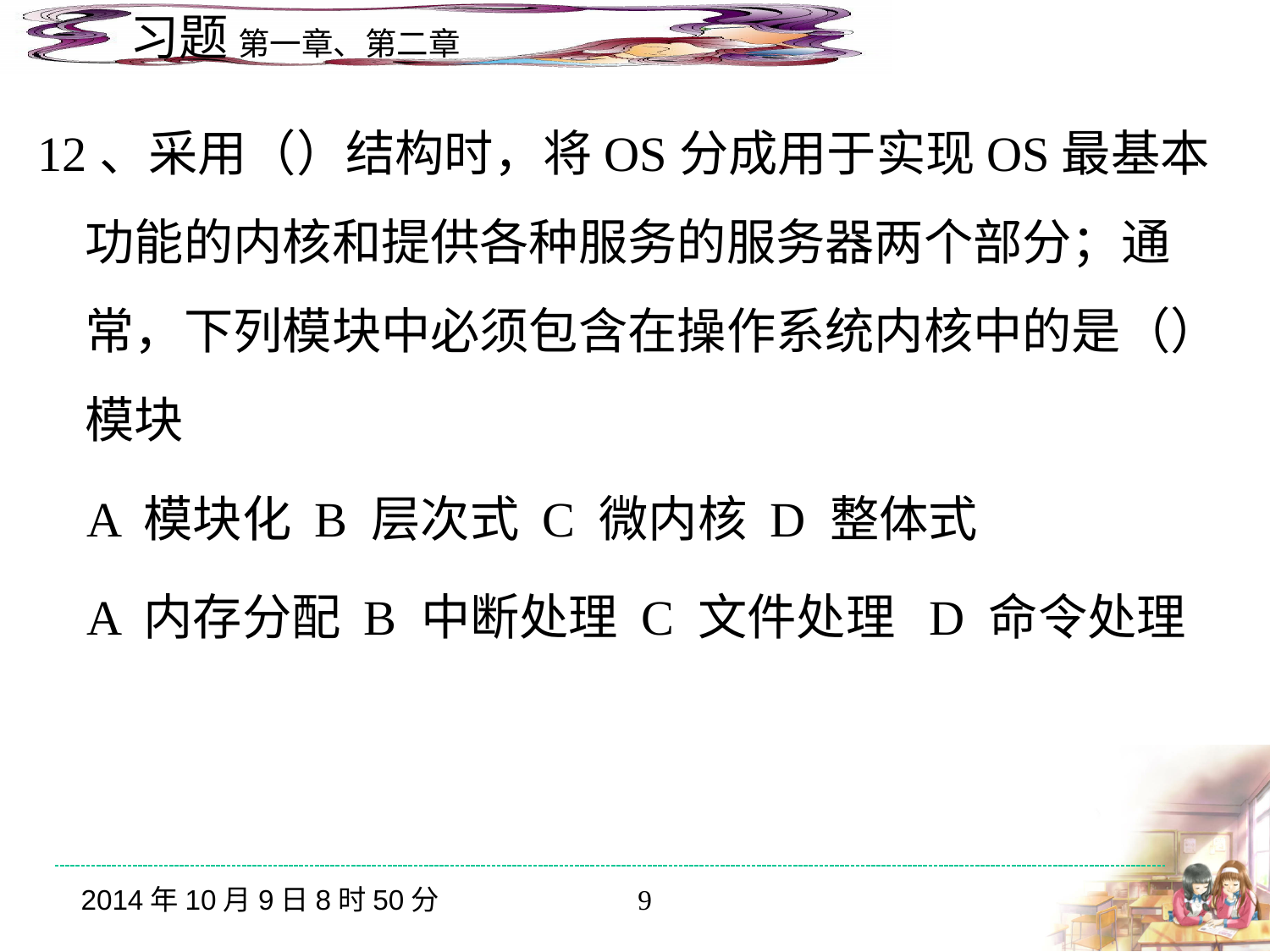

12、采用（）结构时，将OS分成用于实现OS最基本功能的内核和提供各种服务的服务器两个部分；通常，下列模块中必须包含在操作系统内核中的是（）模块
    A 模块化 B 层次式 C 微内核 D 整体式
    A 内存分配 B 中断处理 C 文件处理  D 命令处理

2014年10月9日8时50分
9